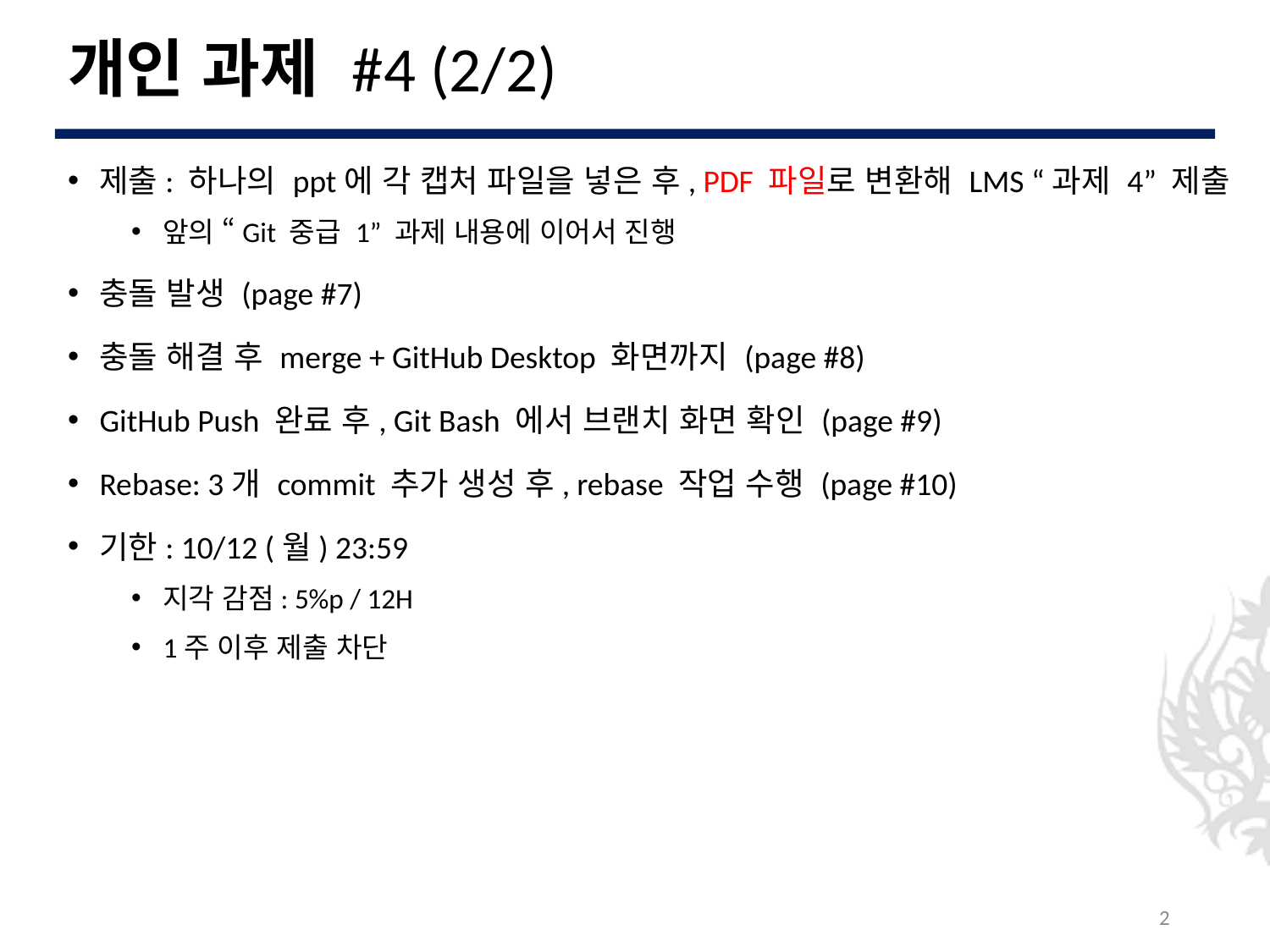

# 개인 과제 #4 (2/2)
제출: 하나의 ppt에 각 캡처 파일을 넣은 후, PDF 파일로 변환해 LMS “과제 4” 제출
앞의 “Git 중급 1” 과제 내용에 이어서 진행
충돌 발생 (page #7)
충돌 해결 후 merge + GitHub Desktop 화면까지 (page #8)
GitHub Push 완료 후, Git Bash 에서 브랜치 화면 확인 (page #9)
Rebase: 3개 commit 추가 생성 후, rebase 작업 수행 (page #10)
기한: 10/12 (월) 23:59
지각 감점: 5%p / 12H
1주 이후 제출 차단

2